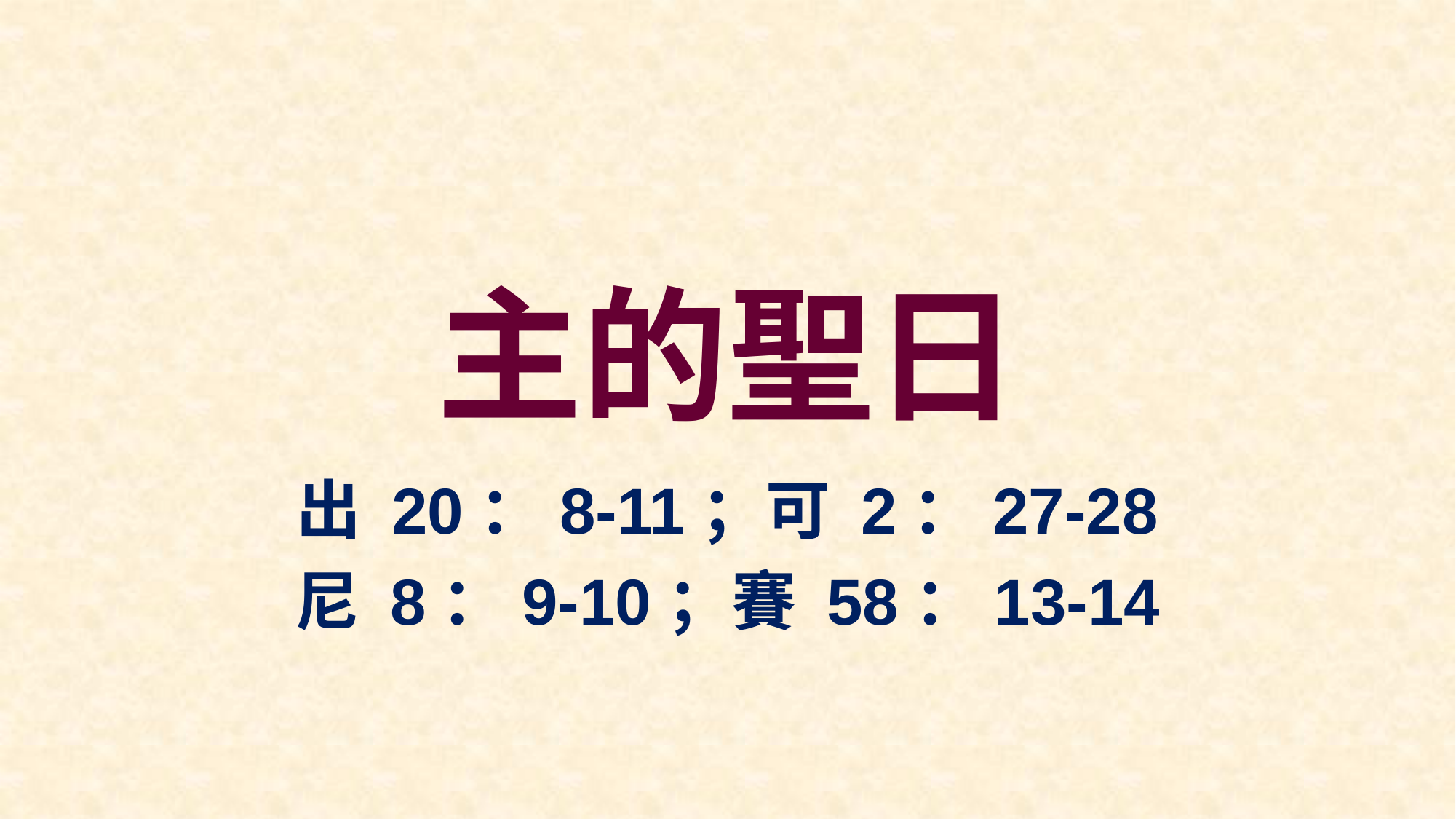

# 主的聖日
出 20：8-11；可 2：27-28
尼 8：9-10；賽 58：13-14